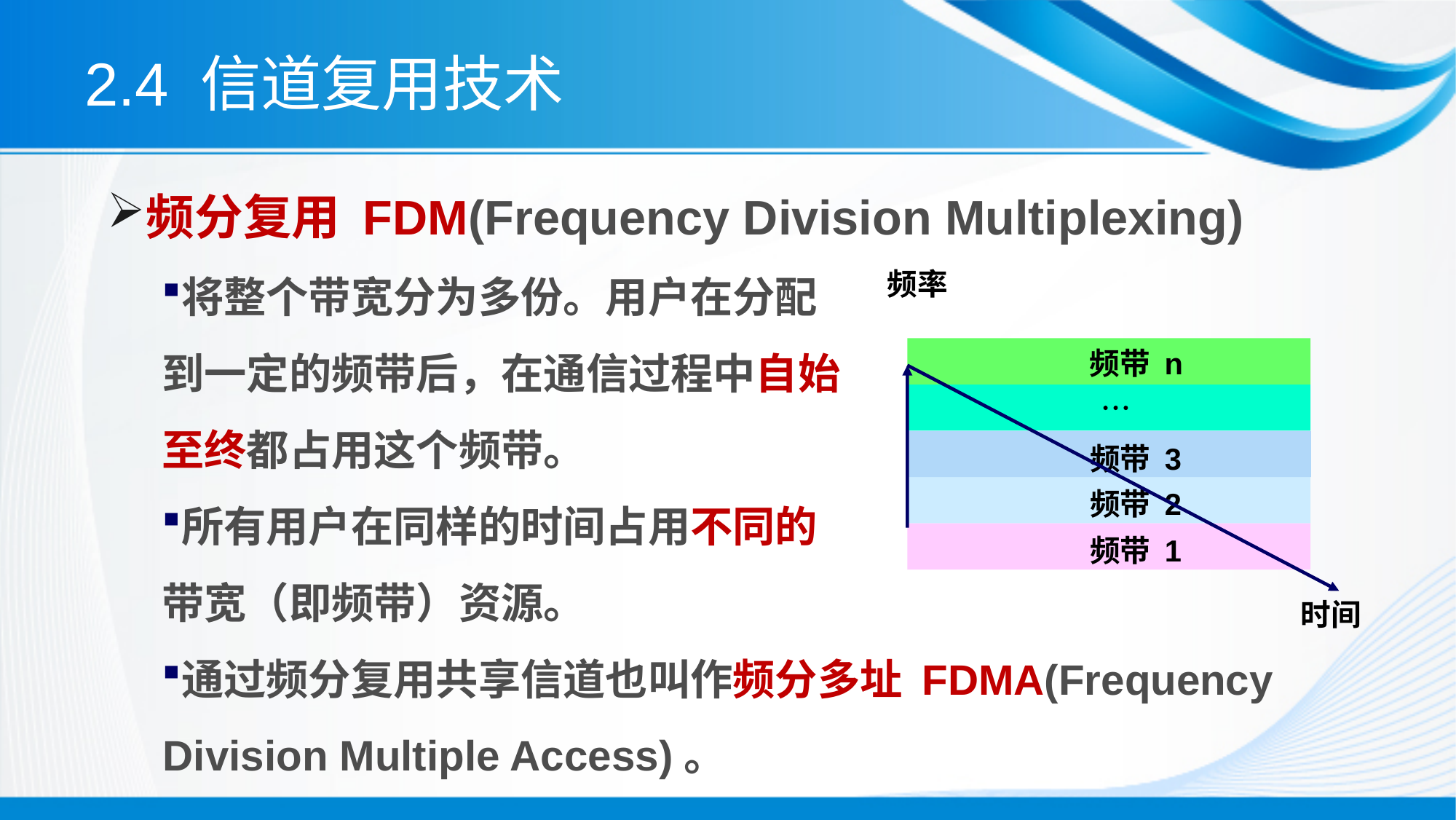

# 2.4 信道复用技术
频分复用 FDM(Frequency Division Multiplexing)
将整个带宽分为多份。用户在分配
到一定的频带后，在通信过程中自始
至终都占用这个频带。
所有用户在同样的时间占用不同的
带宽（即频带）资源。
通过频分复用共享信道也叫作频分多址 FDMA(Frequency Division Multiple Access)。

频率

频带 n

…

频带 3

频带 2

频带 1
时间